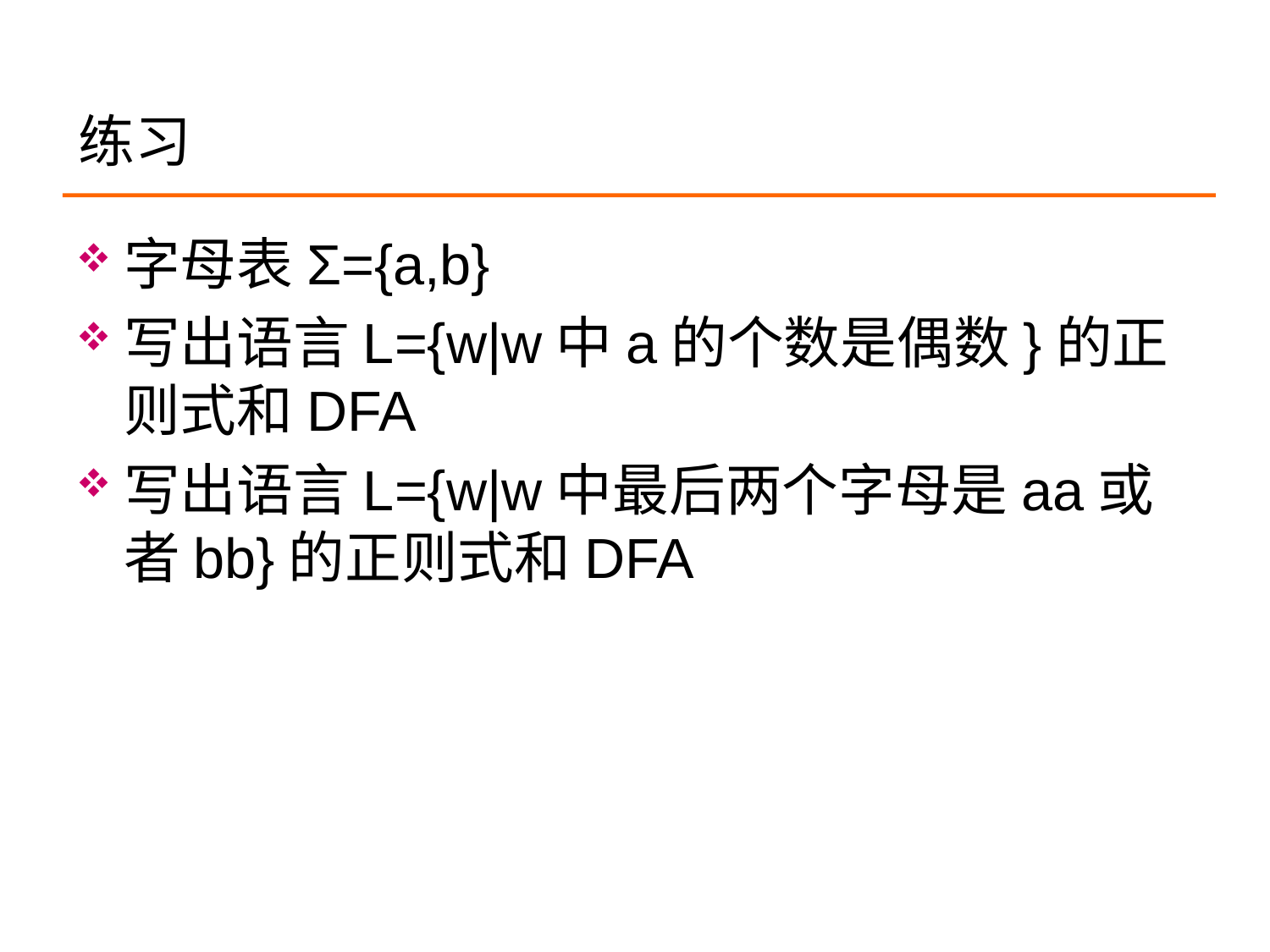

# 练习
字母表Σ={a,b}
写出语言L={w|w中a的个数是偶数}的正则式和DFA
写出语言L={w|w中最后两个字母是aa或者bb}的正则式和DFA